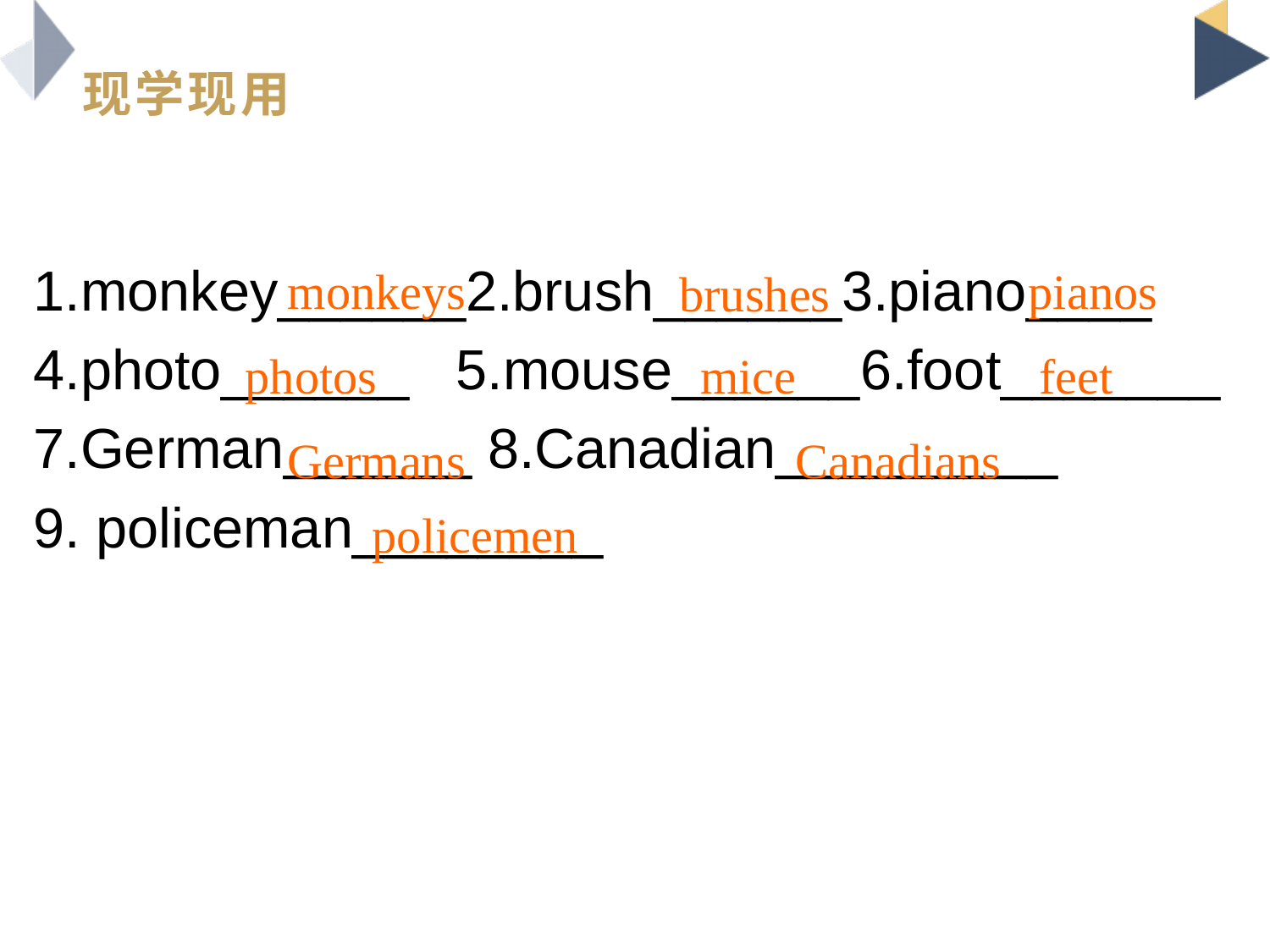

# 现学现用

1.monkey______2.brush______3.piano____
4.photo______   5.mouse______6.foot_______
7.German______ 8.Canadian_________
9. policeman________
monkeys
pianos
brushes

photos
mice
feet

Germans
Canadians
policemen